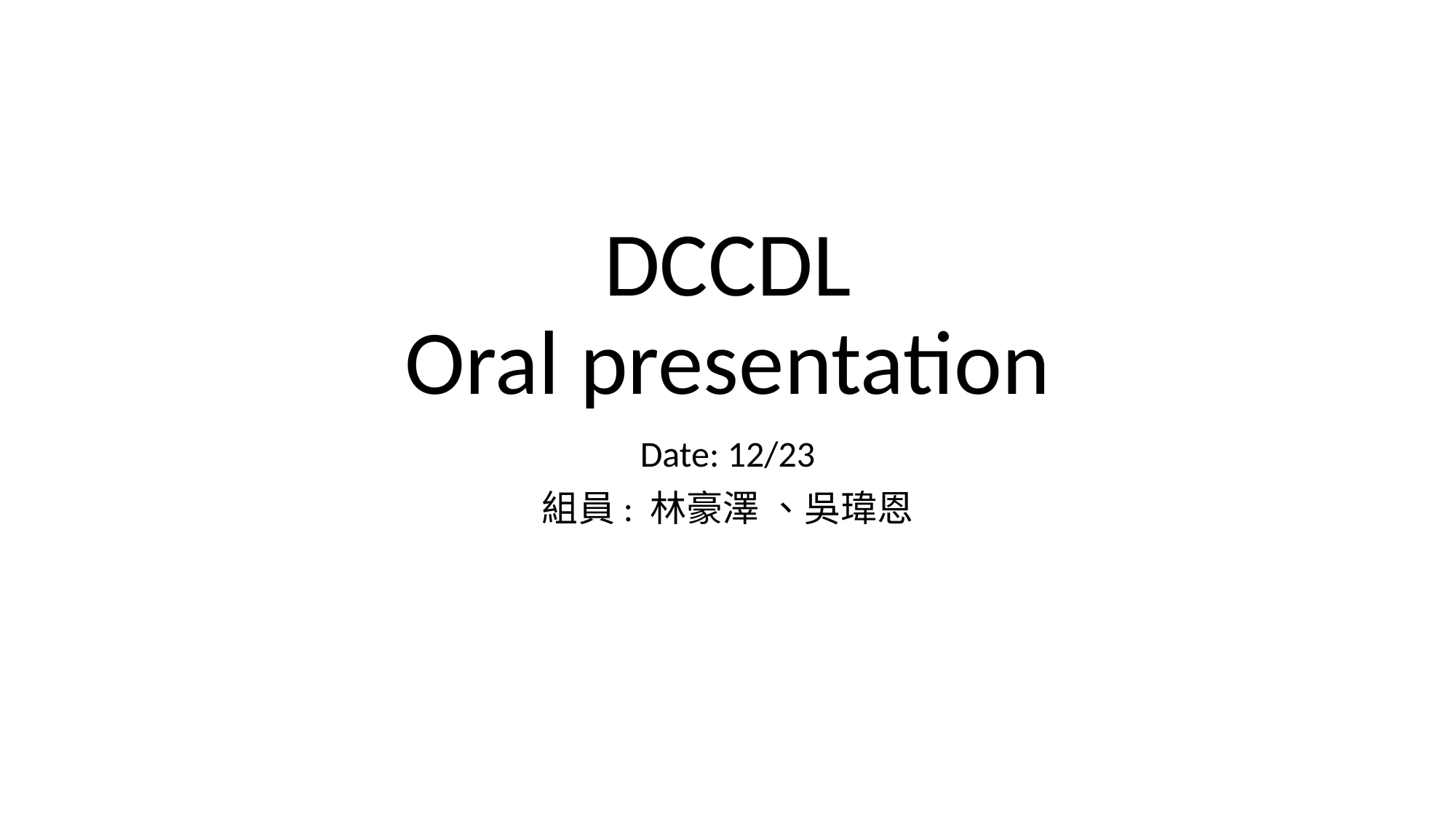

# DCCDL Oral presentation
Date: 12/23
組員: 林豪澤 、吳瑋恩